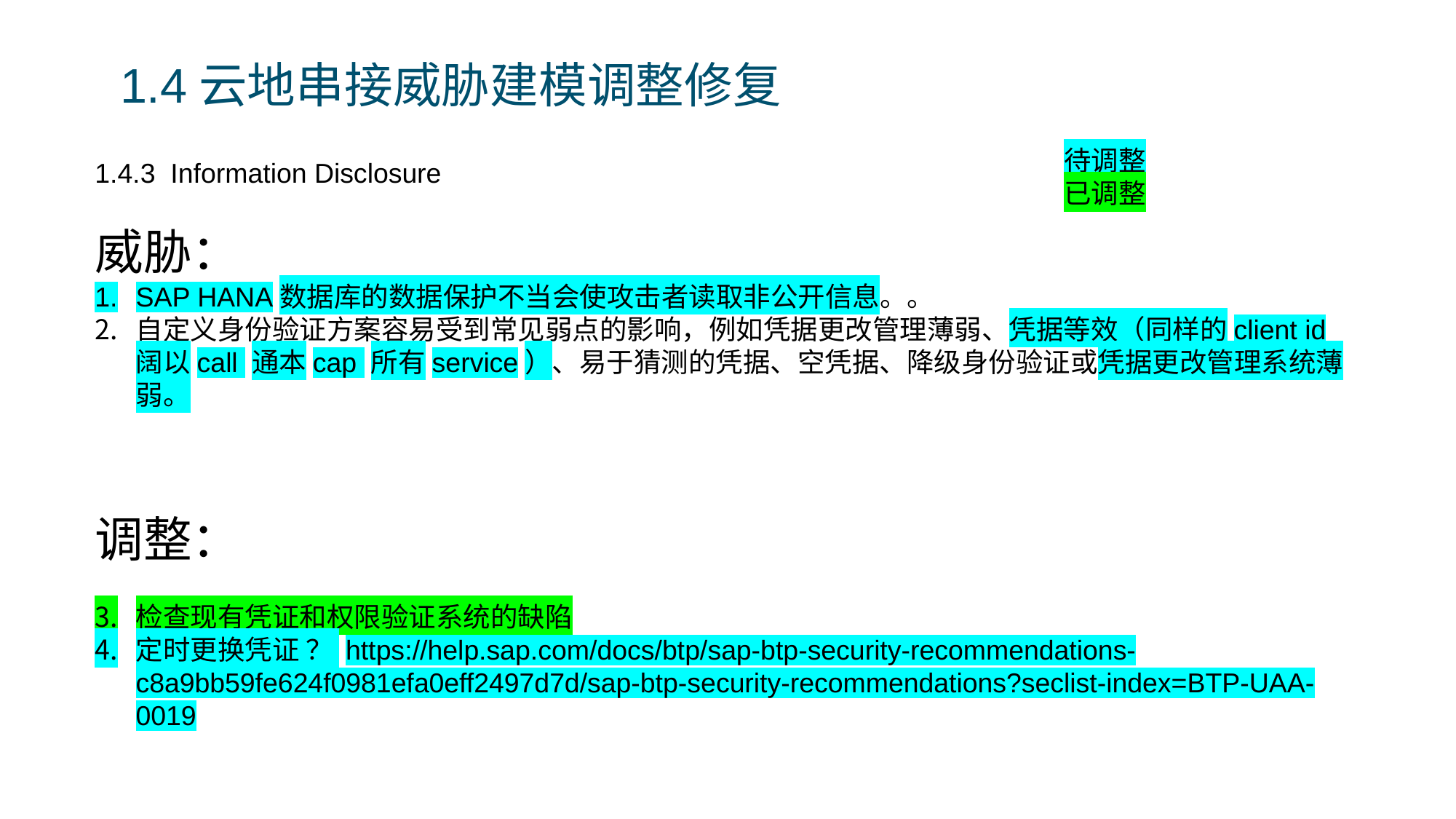

# 1.4云地串接威胁建模调整修复
待调整
已调整
1.4.3  Information Disclosure

威胁：
SAP HANA数据库的数据保护不当会使攻击者读取非公开信息。。
自定义身份验证方案容易受到常见弱点的影响，例如凭据更改管理薄弱、凭据等效（同样的client id 阔以call 通本cap 所有service）、易于猜测的凭据、空凭据、降级身份验证或凭据更改管理系统薄弱。

调整：

检查现有凭证和权限验证系统的缺陷
定时更换凭证 ？ https://help.sap.com/docs/btp/sap-btp-security-recommendations-c8a9bb59fe624f0981efa0eff2497d7d/sap-btp-security-recommendations?seclist-index=BTP-UAA-0019

11